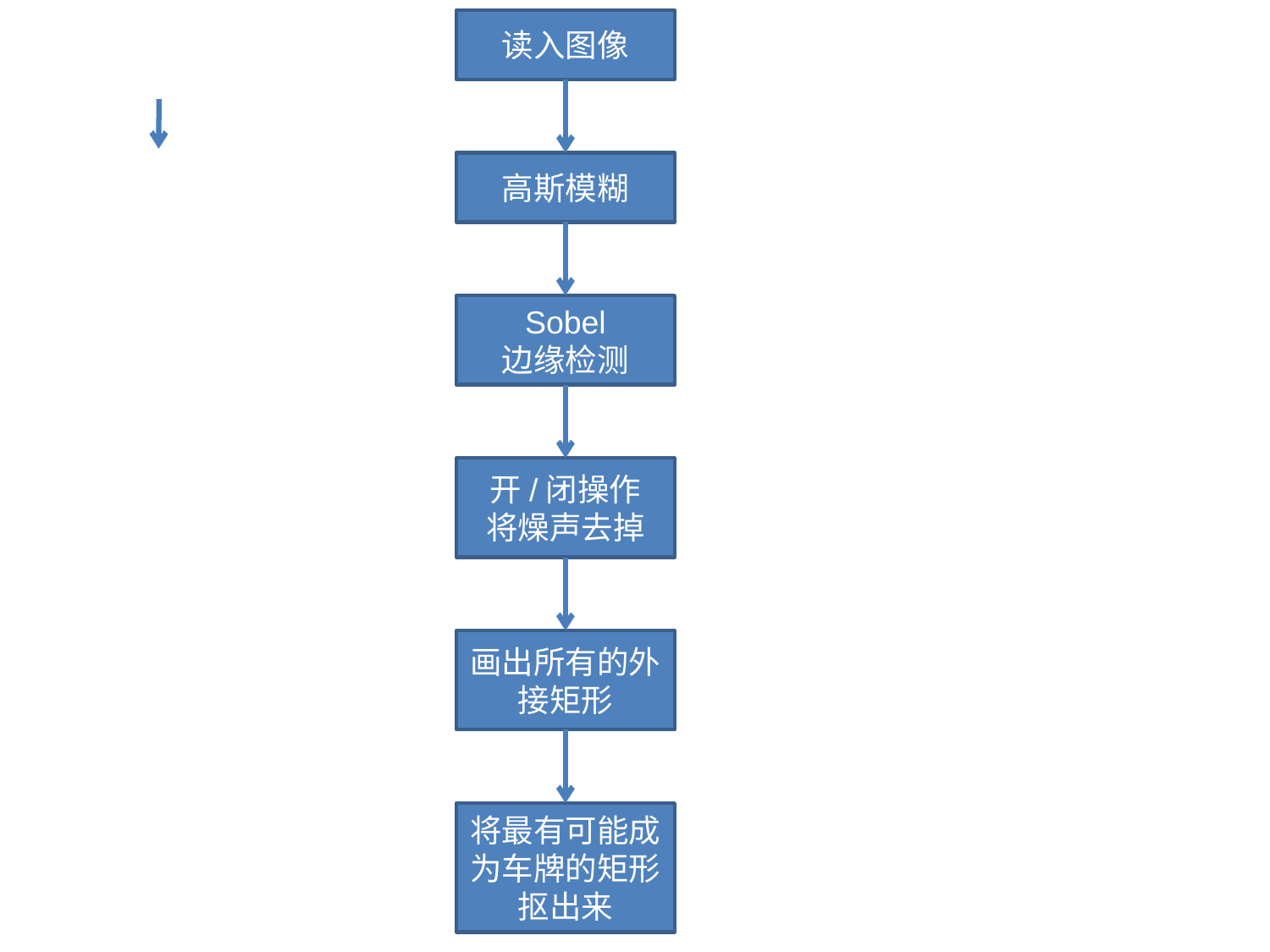

读入图像
高斯模糊
Sobel
边缘检测
开/闭操作
将燥声去掉
画出所有的外接矩形
将最有可能成为车牌的矩形抠出来